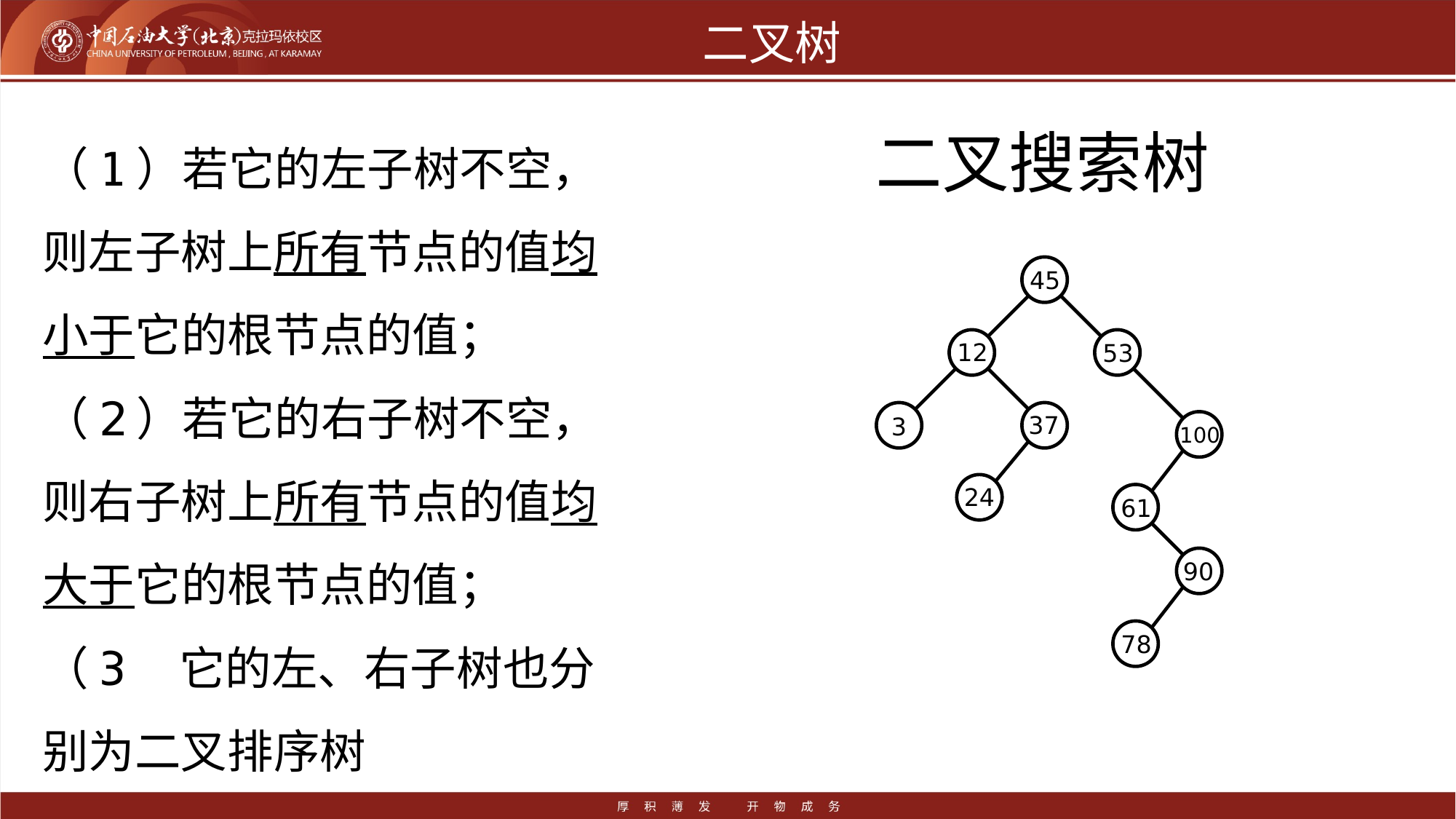

# 二叉树
（1）若它的左子树不空，则左子树上所有节点的值均小于它的根节点的值；
（2）若它的右子树不空，则右子树上所有节点的值均大于它的根节点的值；
（3   它的左、右子树也分别为二叉排序树
二叉搜索树

45

12
53

37
3

100

24

61

90

78